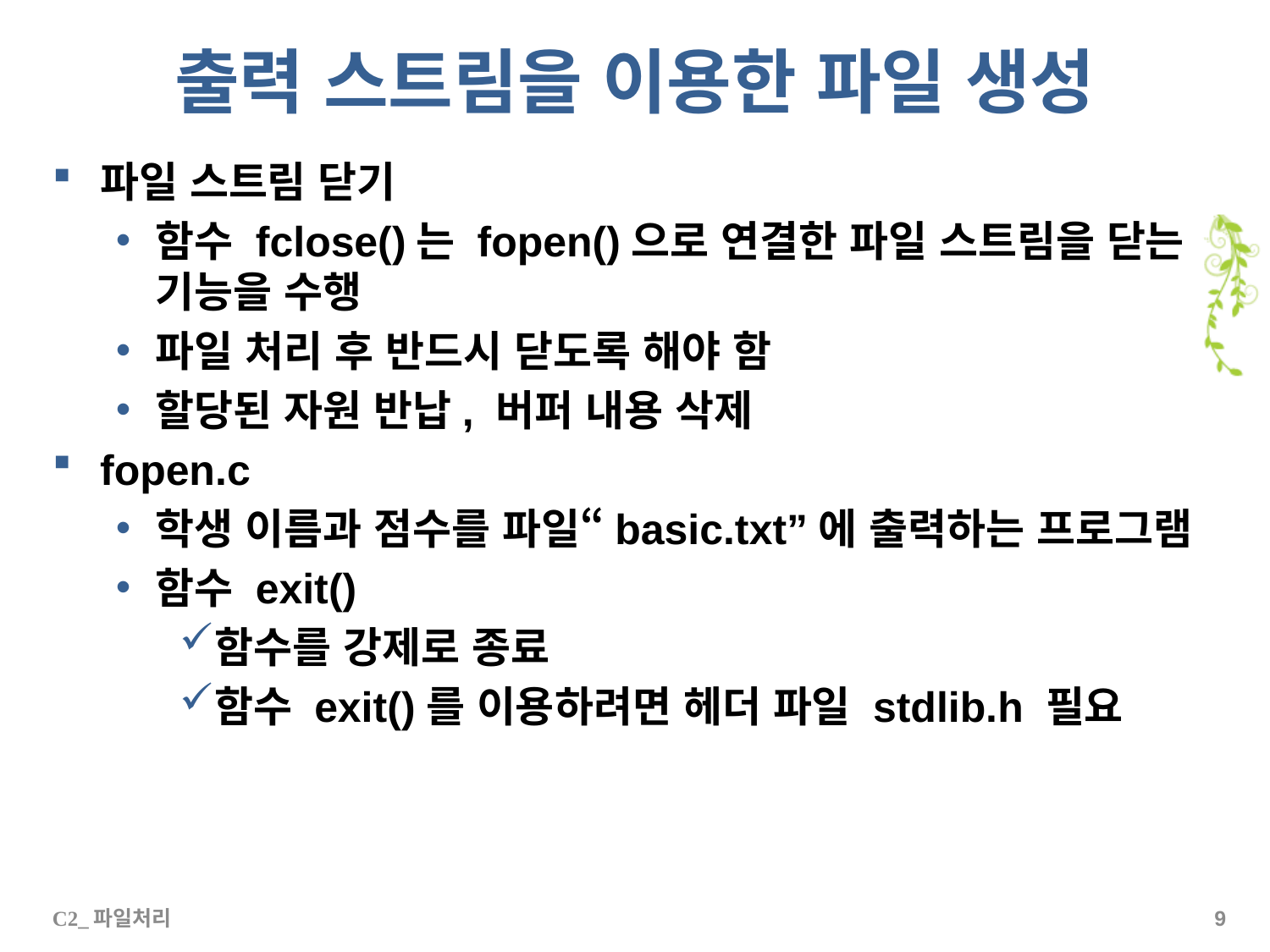

# 출력 스트림을 이용한 파일 생성
파일 스트림 닫기
함수 fclose()는 fopen()으로 연결한 파일 스트림을 닫는 기능을 수행
파일 처리 후 반드시 닫도록 해야 함
할당된 자원 반납, 버퍼 내용 삭제
fopen.c
학생 이름과 점수를 파일“basic.txt”에 출력하는 프로그램
함수 exit()
함수를 강제로 종료
함수 exit()를 이용하려면 헤더 파일 stdlib.h 필요

C2_파일처리
9